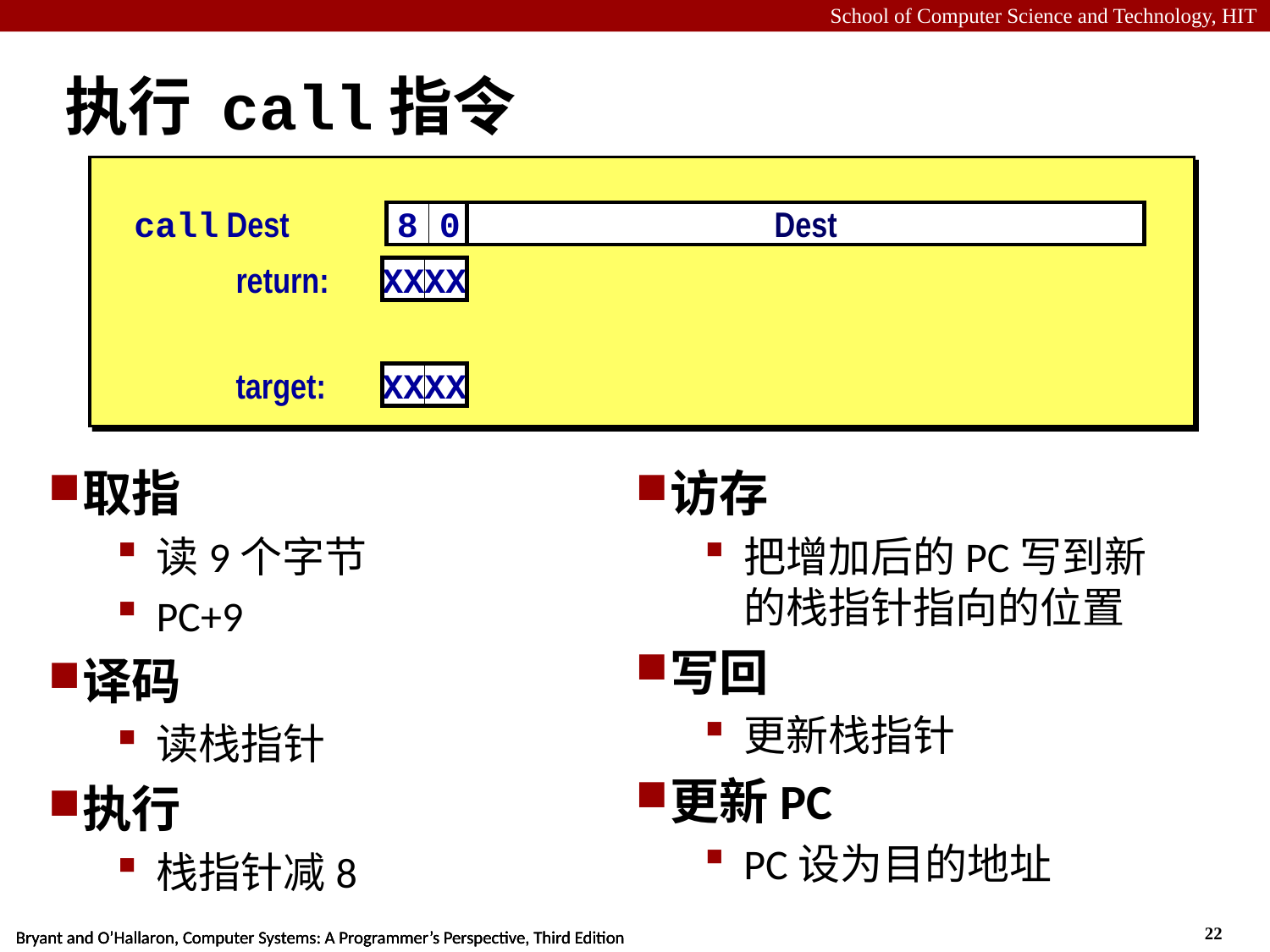

# 执行 call指令

call Dest
8

0
Dest
return:
XX

XX
target:
XX

XX
取指
读9个字节
PC+9
译码
读栈指针
执行
栈指针减8
访存
把增加后的PC写到新的栈指针指向的位置
写回
更新栈指针
更新PC
PC设为目的地址